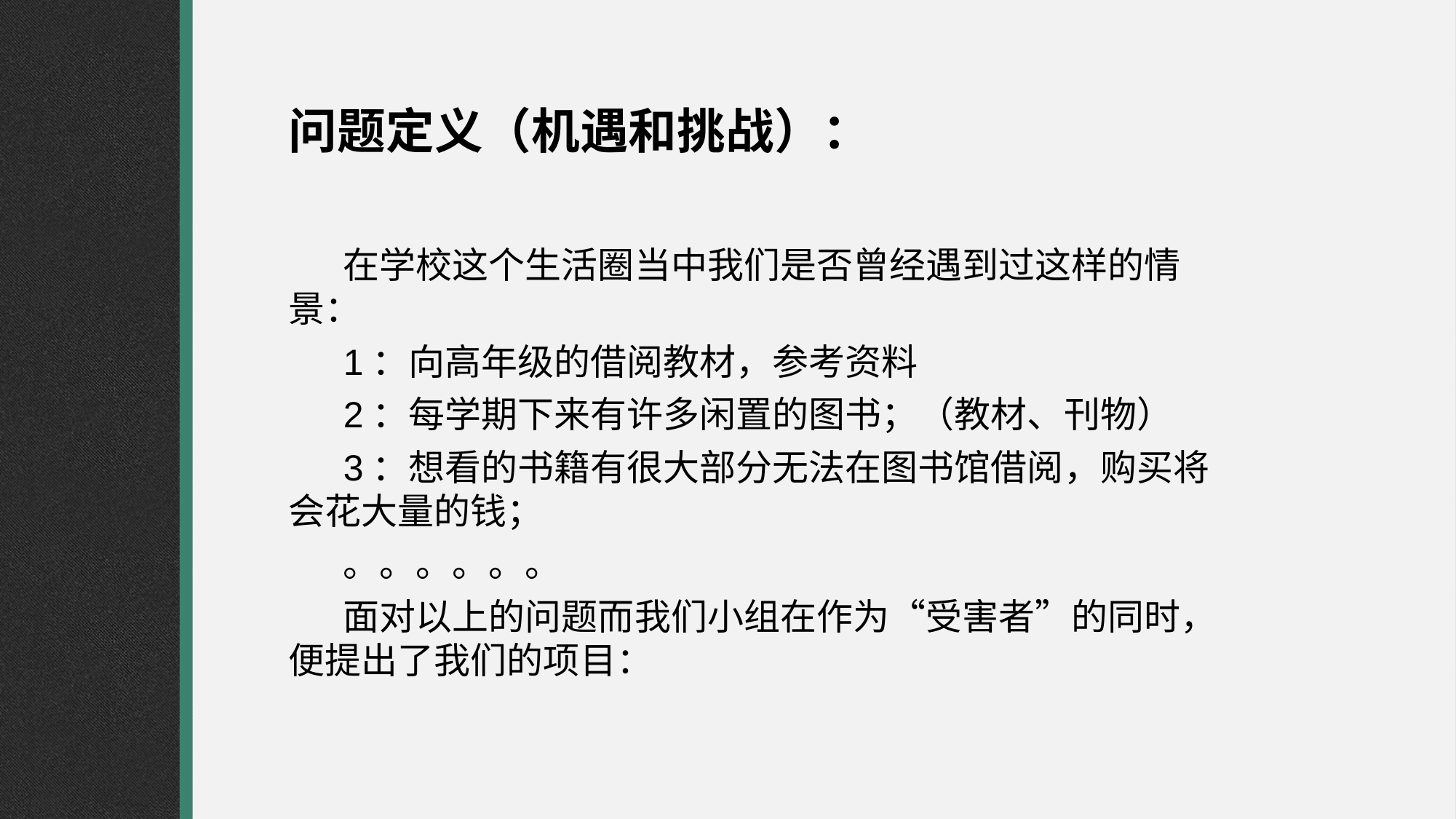

问题定义（机遇和挑战）：

在学校这个生活圈当中我们是否曾经遇到过这样的情景：
1：向高年级的借阅教材，参考资料
2：每学期下来有许多闲置的图书；（教材、刊物）
3：想看的书籍有很大部分无法在图书馆借阅，购买将会花大量的钱；
。。。。。。
面对以上的问题而我们小组在作为“受害者”的同时，便提出了我们的项目：